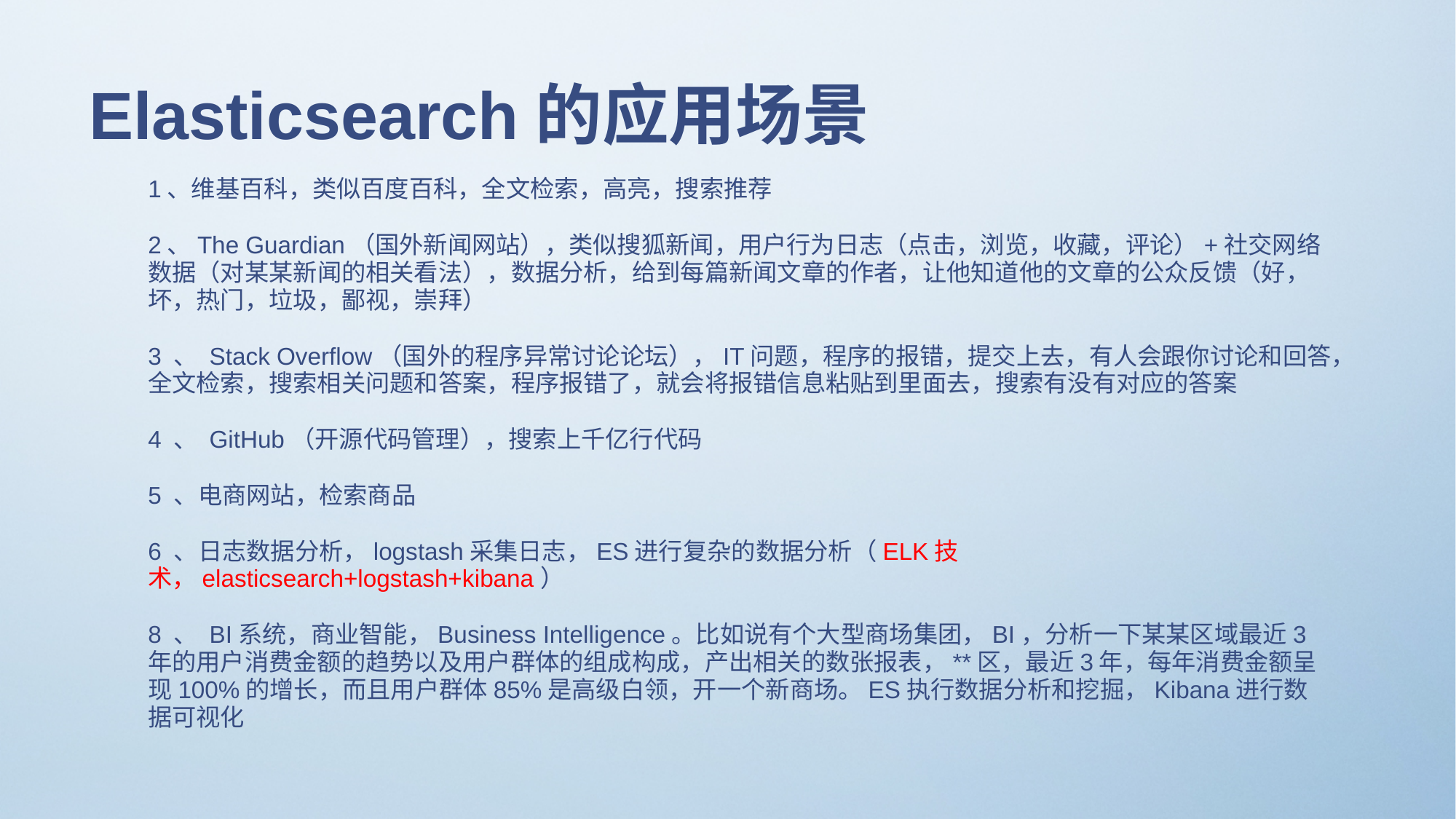

# Elasticsearch的应用场景
1、维基百科，类似百度百科，全文检索，高亮，搜索推荐
2、The Guardian（国外新闻网站），类似搜狐新闻，用户行为日志（点击，浏览，收藏，评论）+社交网络数据（对某某新闻的相关看法），数据分析，给到每篇新闻文章的作者，让他知道他的文章的公众反馈（好，坏，热门，垃圾，鄙视，崇拜）
3 、 Stack Overflow（国外的程序异常讨论论坛），IT问题，程序的报错，提交上去，有人会跟你讨论和回答，全文检索，搜索相关问题和答案，程序报错了，就会将报错信息粘贴到里面去，搜索有没有对应的答案
4 、 GitHub（开源代码管理），搜索上千亿行代码
5 、电商网站，检索商品
6 、日志数据分析，logstash采集日志，ES进行复杂的数据分析（ELK技术，elasticsearch+logstash+kibana）
8 、 BI系统，商业智能，Business Intelligence。比如说有个大型商场集团，BI，分析一下某某区域最近3年的用户消费金额的趋势以及用户群体的组成构成，产出相关的数张报表，**区，最近3年，每年消费金额呈现100%的增长，而且用户群体85%是高级白领，开一个新商场。ES执行数据分析和挖掘，Kibana进行数据可视化